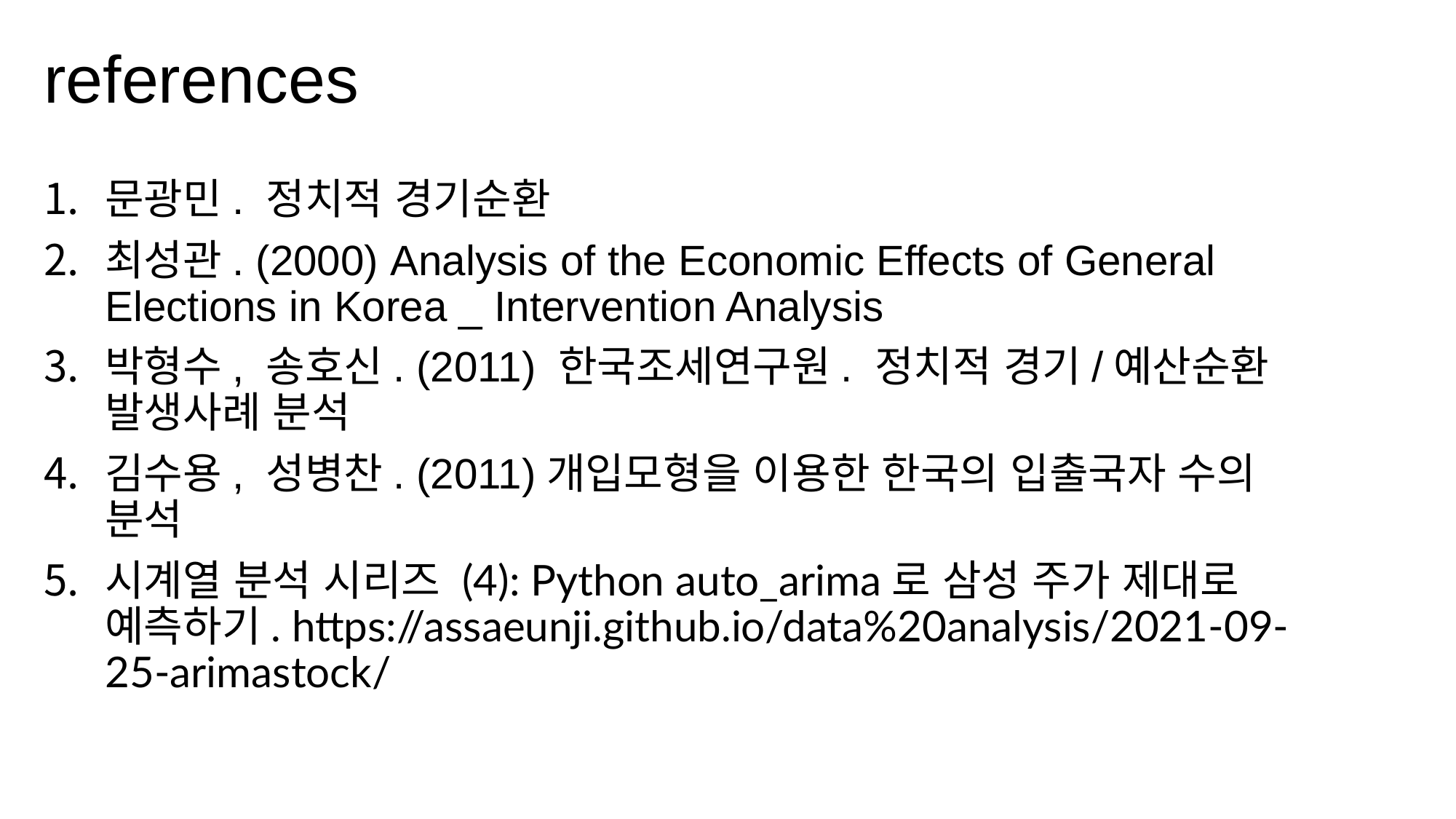

# references
문광민. 정치적 경기순환
최성관. (2000) Analysis of the Economic Effects of General Elections in Korea _ Intervention Analysis
박형수, 송호신. (2011) 한국조세연구원. 정치적 경기/예산순환 발생사례 분석
김수용, 성병찬. (2011)개입모형을 이용한 한국의 입출국자 수의 분석
시계열 분석 시리즈 (4): Python auto_arima로 삼성 주가 제대로 예측하기. https://assaeunji.github.io/data%20analysis/2021-09-25-arimastock/